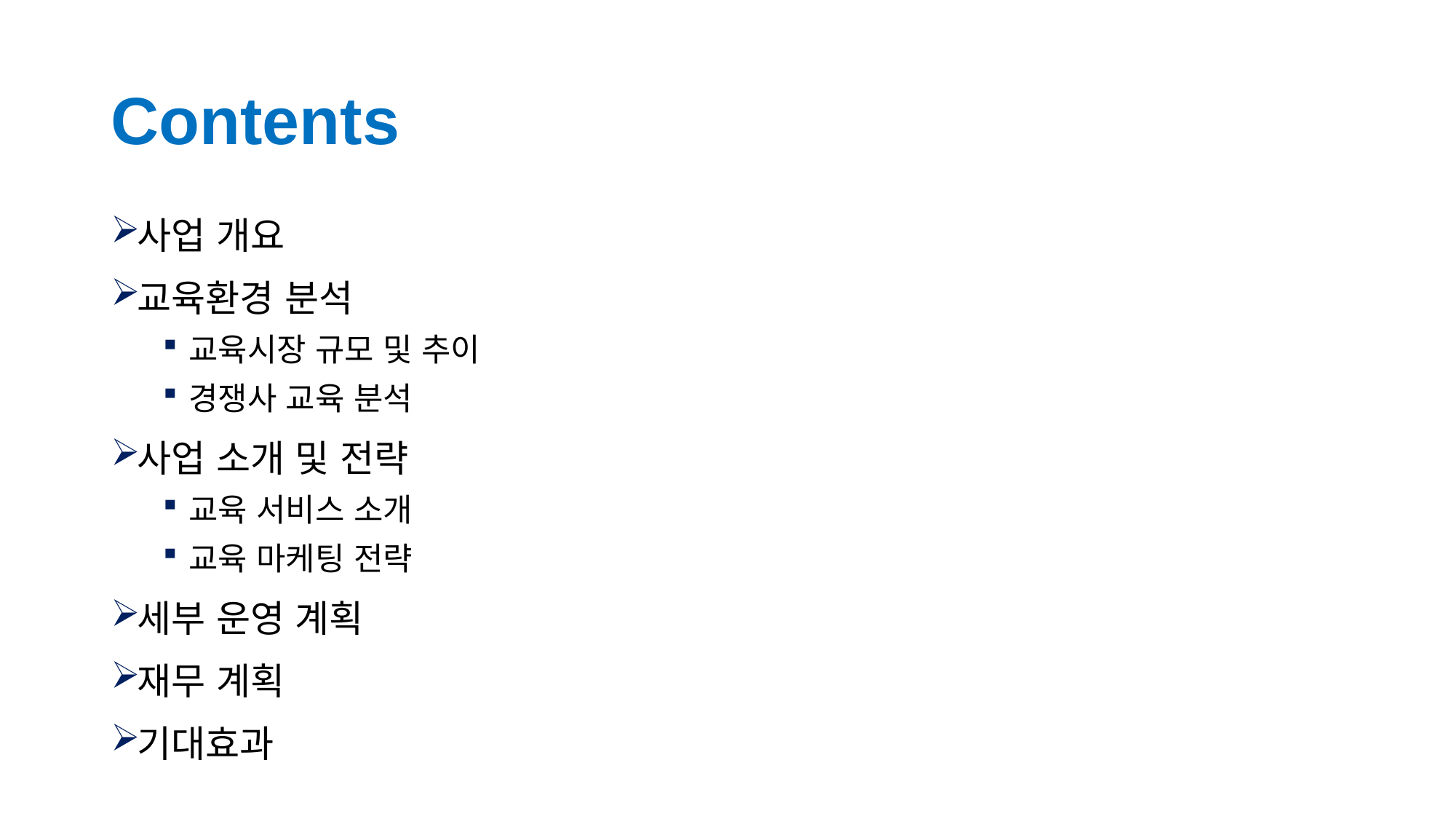

# Contents
사업 개요
교육환경 분석
교육시장 규모 및 추이
경쟁사 교육 분석
사업 소개 및 전략
교육 서비스 소개
교육 마케팅 전략
세부 운영 계획
재무 계획
기대효과